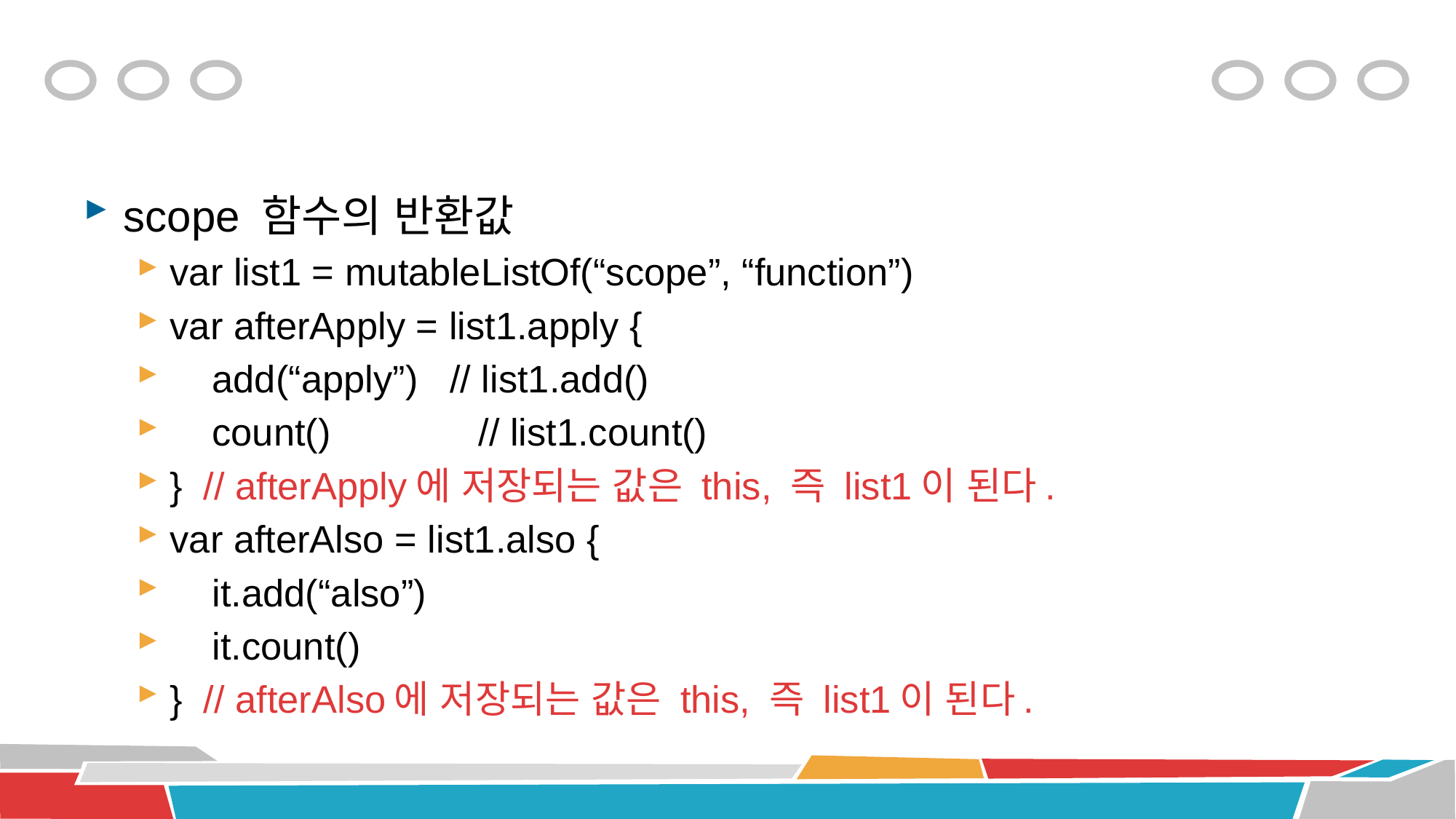

#
scope 함수의 반환값
var list1 = mutableListOf(“scope”, “function”)
var afterApply = list1.apply {
    add(“apply”)   // list1.add()
    count()              // list1.count()
}  // afterApply에 저장되는 값은 this, 즉 list1이 된다.
var afterAlso = list1.also {
    it.add(“also”)
    it.count()
}  // afterAlso에 저장되는 값은 this, 즉 list1이 된다.